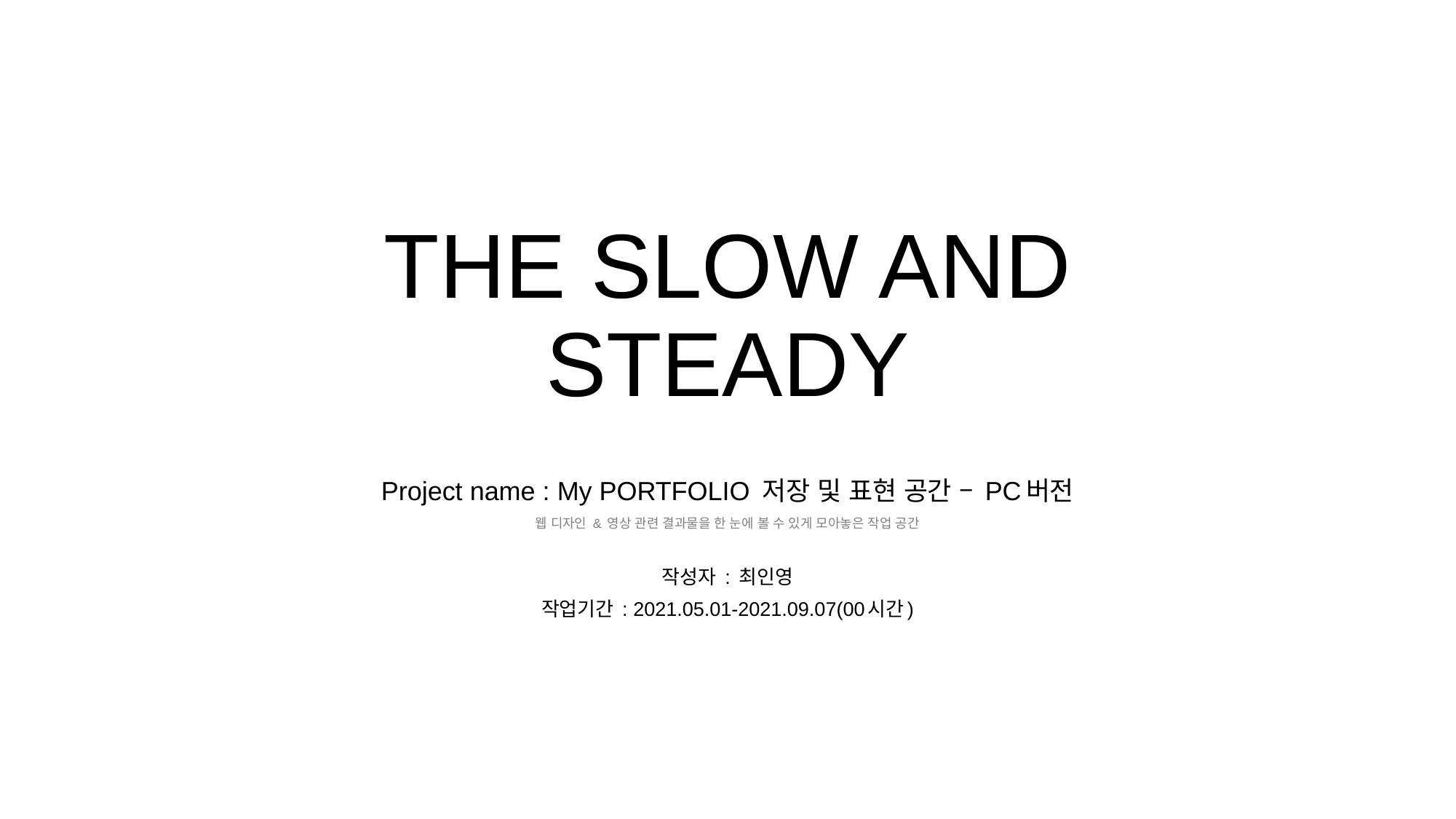

# THE SLOW AND STEADY

Project name : My PORTFOLIO 저장 및 표현 공간 – PC버전
웹 디자인 & 영상 관련 결과물을 한 눈에 볼 수 있게 모아놓은 작업 공간

작성자 : 최인영
작업기간 : 2021.05.01-2021.09.07(00시간)